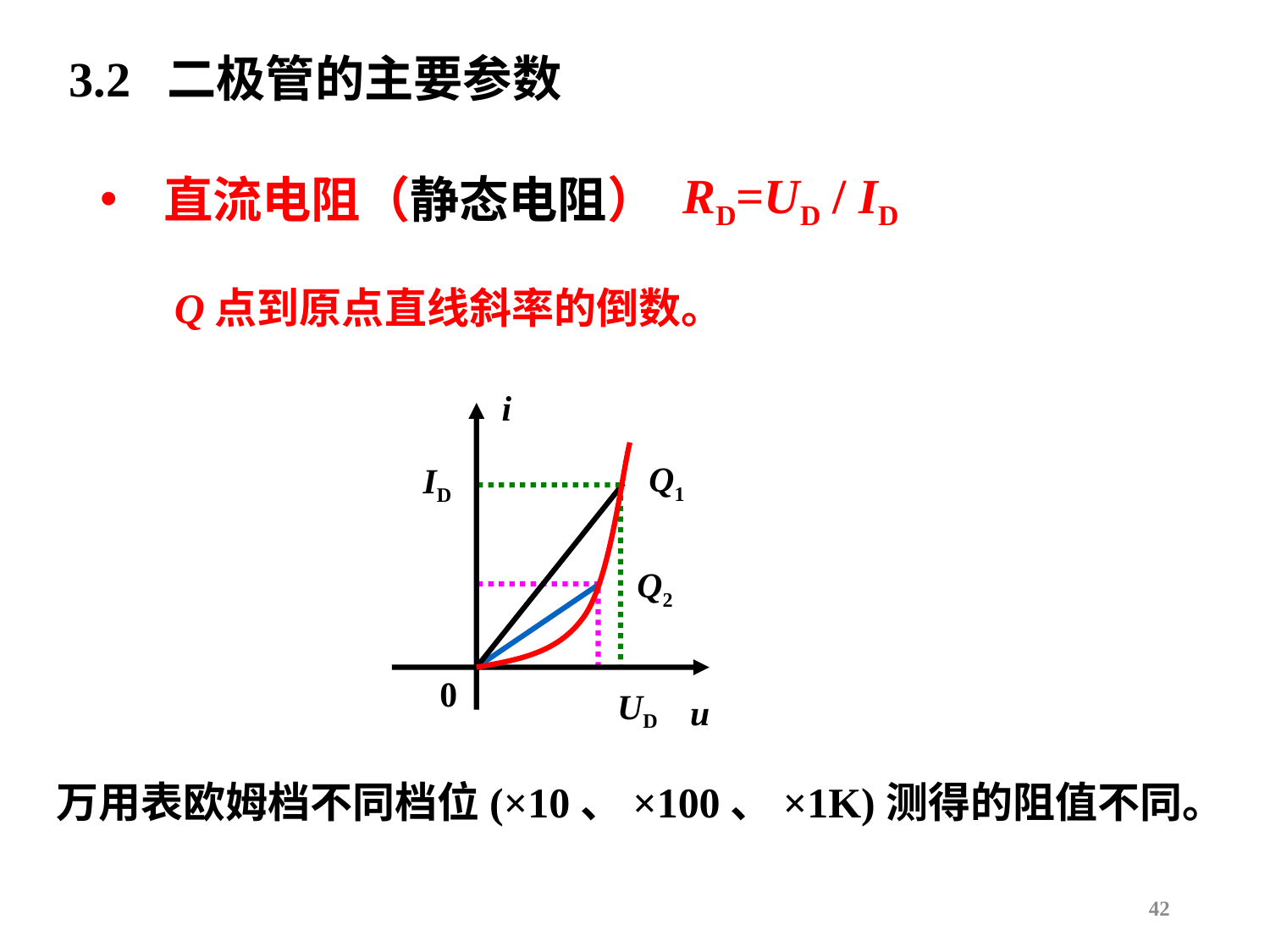

3.2  二极管的主要参数
RD=UD / ID
直流电阻（静态电阻）
Q点到原点直线斜率的倒数。
i

0

u

Q1
ID

Q2

UD
万用表欧姆档不同档位(×10、×100、×1K)测得的阻值不同。
42